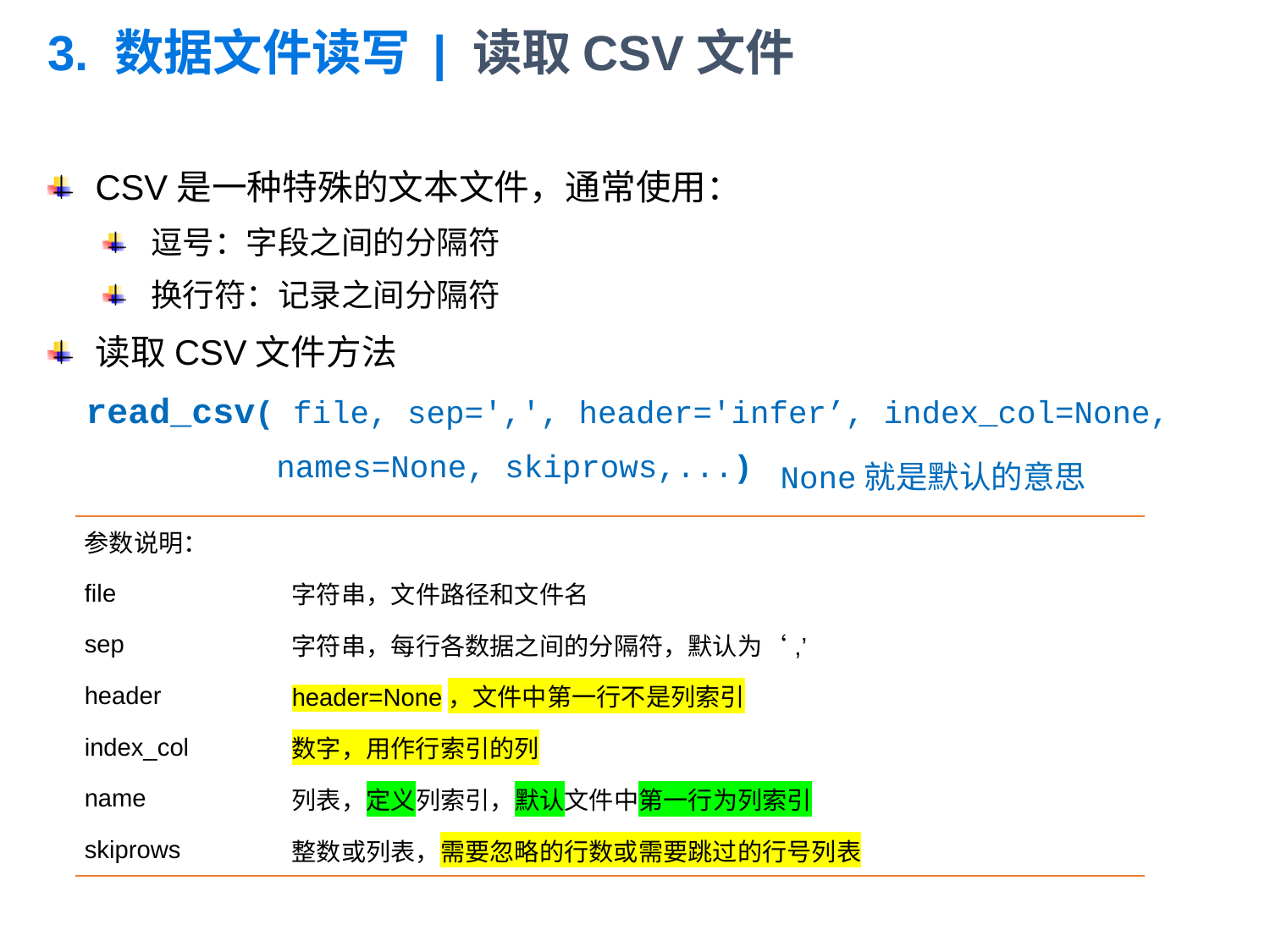

# 3. 数据文件读写 | 读取CSV文件
CSV是一种特殊的文本文件，通常使用：
逗号：字段之间的分隔符
换行符：记录之间分隔符
读取CSV文件方法
  read_csv( file, sep=',', header='infer’, index_col=None,
            names=None, skiprows,...)

None就是默认的意思
| 参数说明： |  |
| --- | --- |
| file | 字符串，文件路径和文件名 |
| sep | 字符串，每行各数据之间的分隔符，默认为‘,’ |
| header | header=None，文件中第一行不是列索引 |
| index\_col | 数字，用作行索引的列 |
| name | 列表，定义列索引，默认文件中第一行为列索引 |
| skiprows | 整数或列表，需要忽略的行数或需要跳过的行号列表 |